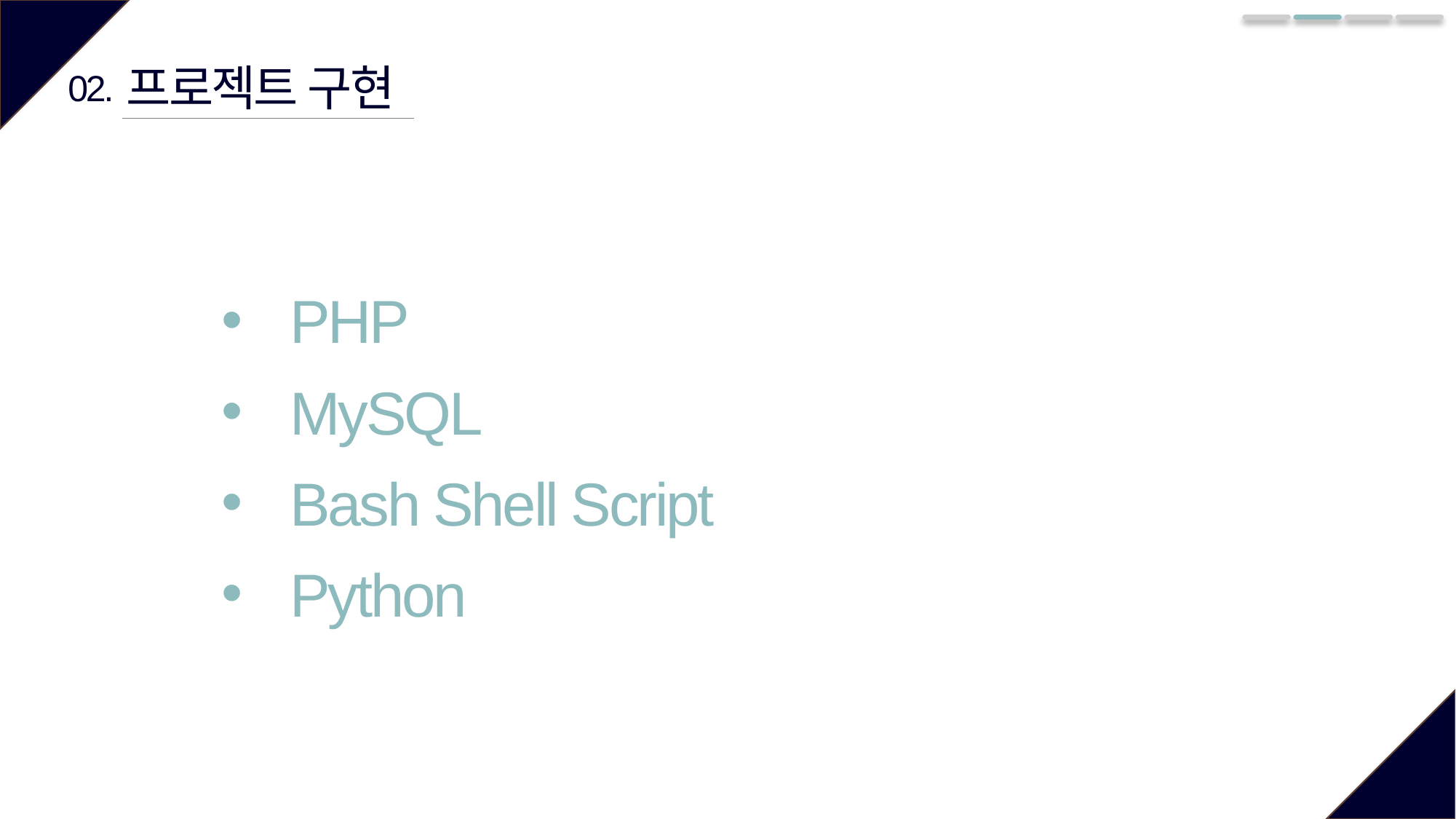

프로젝트 구현
02.
PHP
MySQL
Bash Shell Script
Python